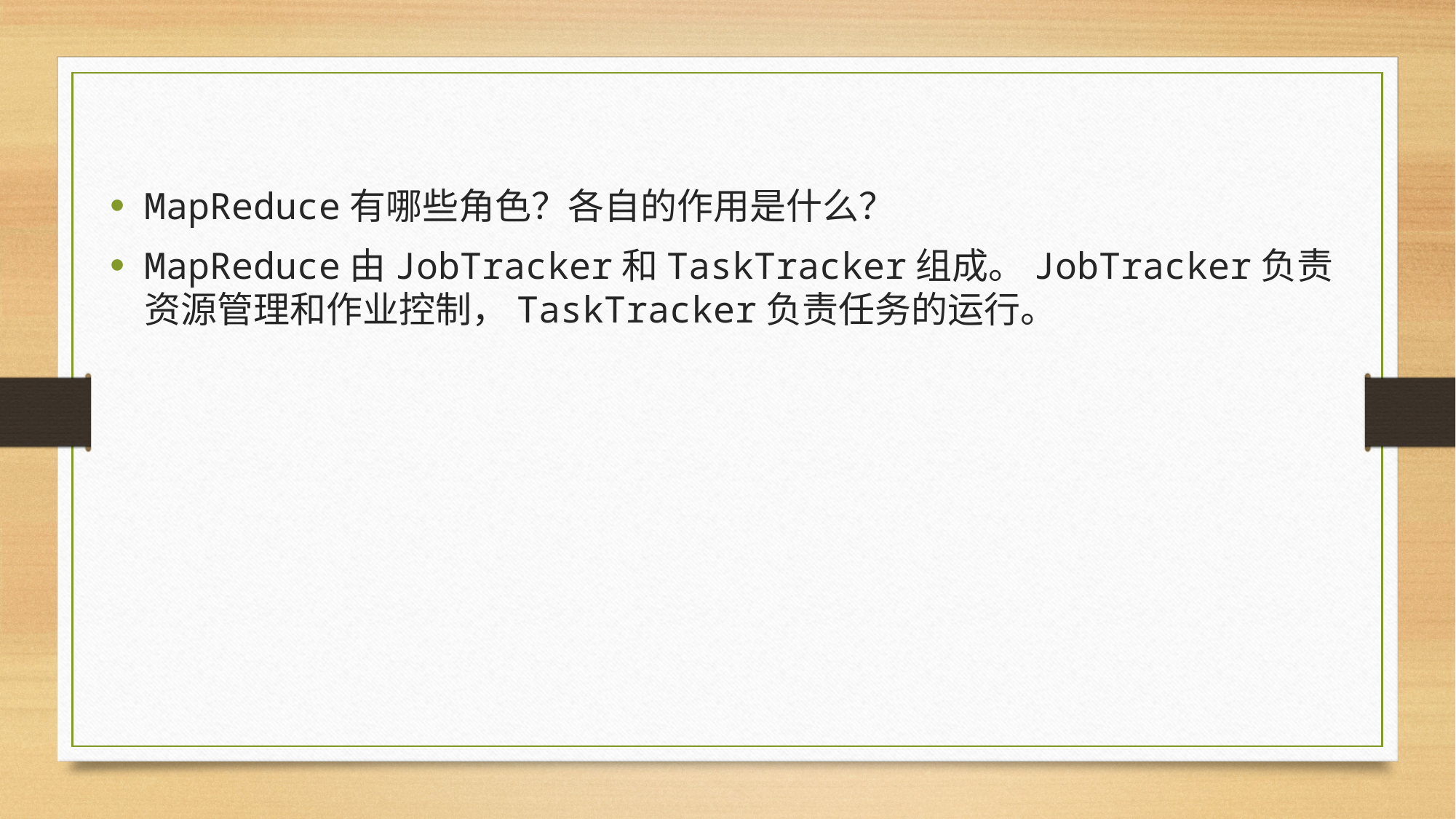

#
MapReduce有哪些角色？各自的作用是什么？
MapReduce由JobTracker和TaskTracker组成。JobTracker负责资源管理和作业控制，TaskTracker负责任务的运行。